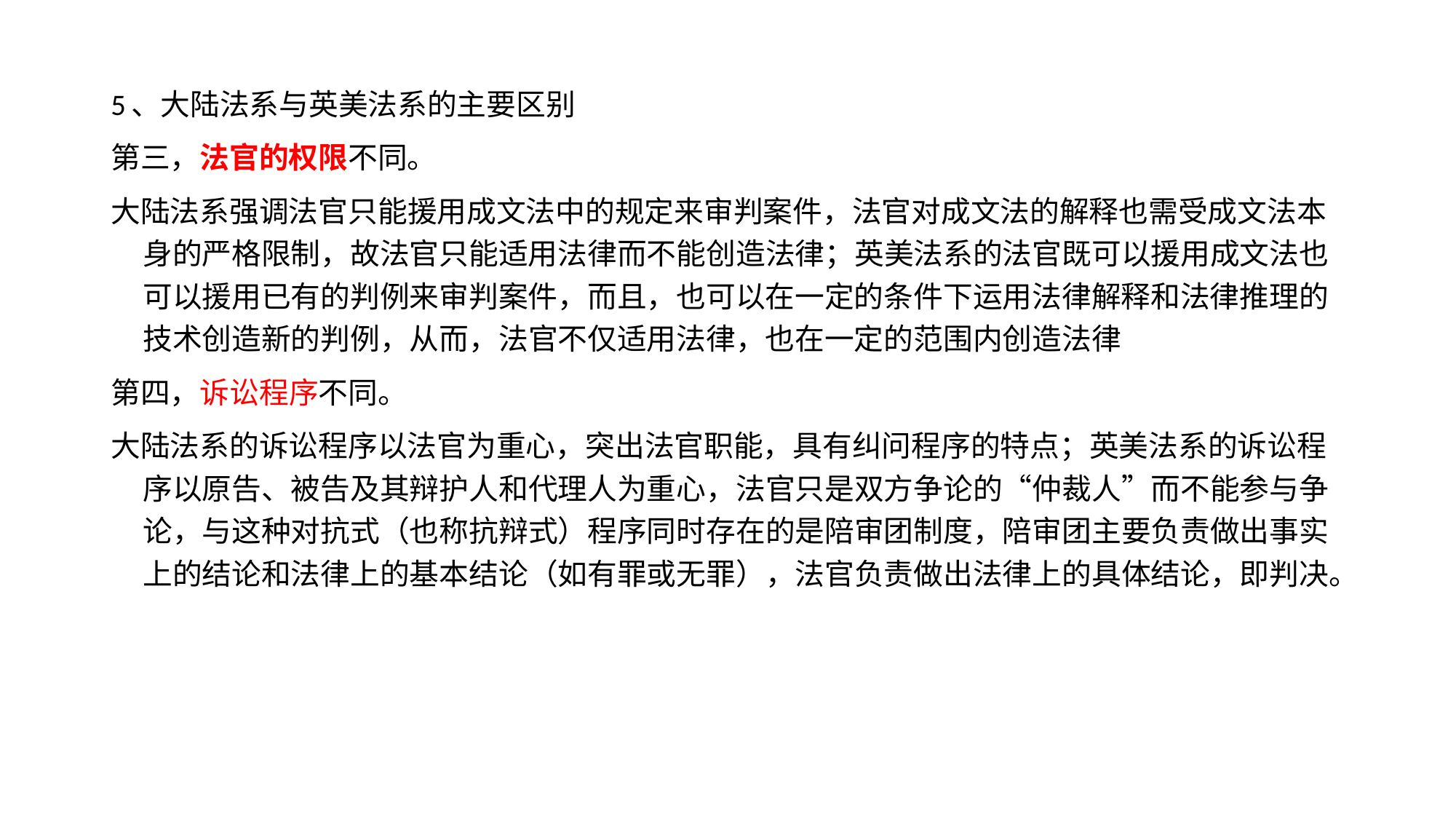

5、大陆法系与英美法系的主要区别
第三，法官的权限不同。
大陆法系强调法官只能援用成文法中的规定来审判案件，法官对成文法的解释也需受成文法本身的严格限制，故法官只能适用法律而不能创造法律；英美法系的法官既可以援用成文法也可以援用已有的判例来审判案件，而且，也可以在一定的条件下运用法律解释和法律推理的技术创造新的判例，从而，法官不仅适用法律，也在一定的范围内创造法律
第四，诉讼程序不同。
大陆法系的诉讼程序以法官为重心，突出法官职能，具有纠问程序的特点；英美法系的诉讼程序以原告、被告及其辩护人和代理人为重心，法官只是双方争论的“仲裁人”而不能参与争论，与这种对抗式（也称抗辩式）程序同时存在的是陪审团制度，陪审团主要负责做出事实上的结论和法律上的基本结论（如有罪或无罪），法官负责做出法律上的具体结论，即判决。